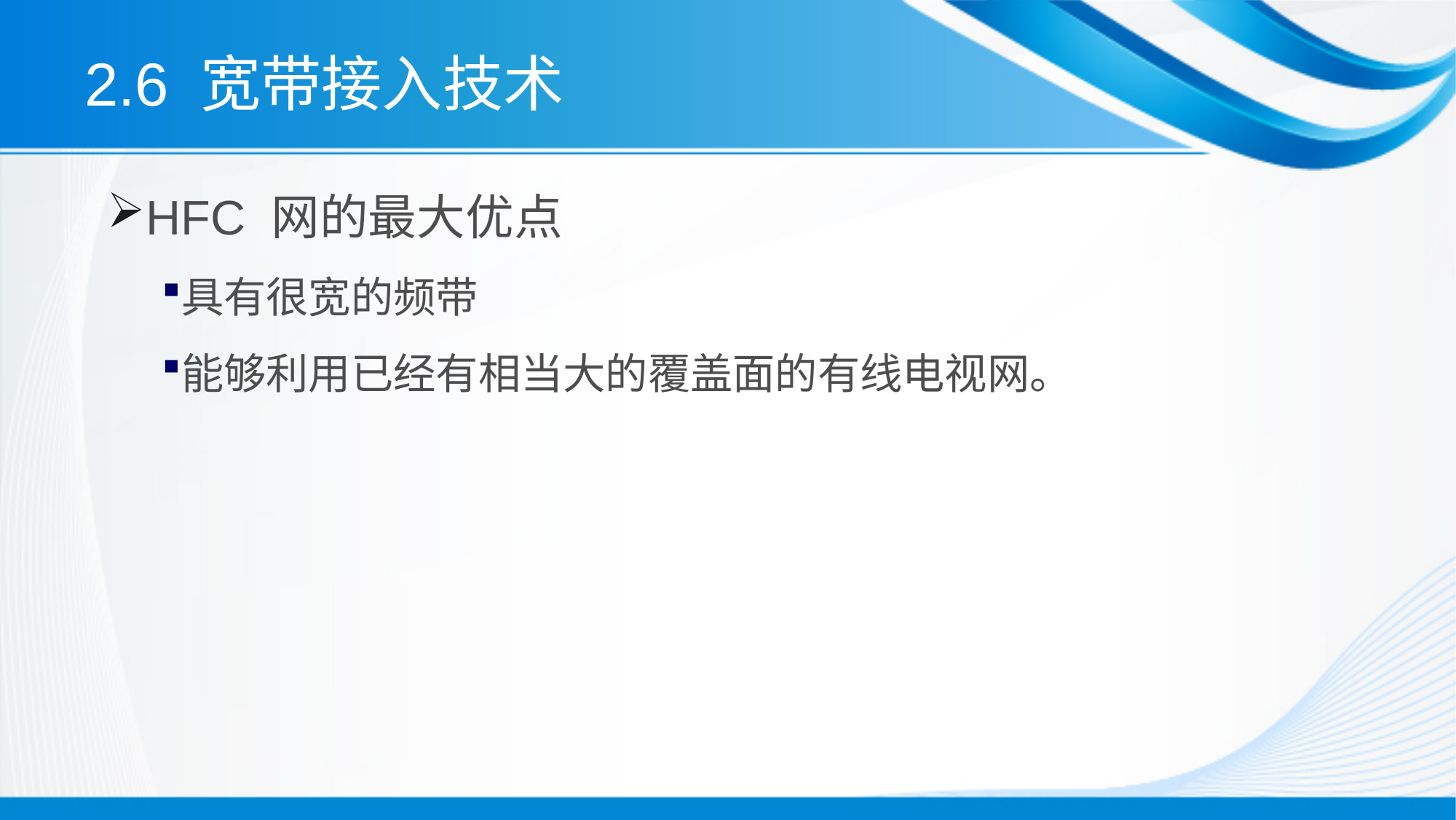

# 2.6 宽带接入技术
HFC 网的最大优点
具有很宽的频带
能够利用已经有相当大的覆盖面的有线电视网。